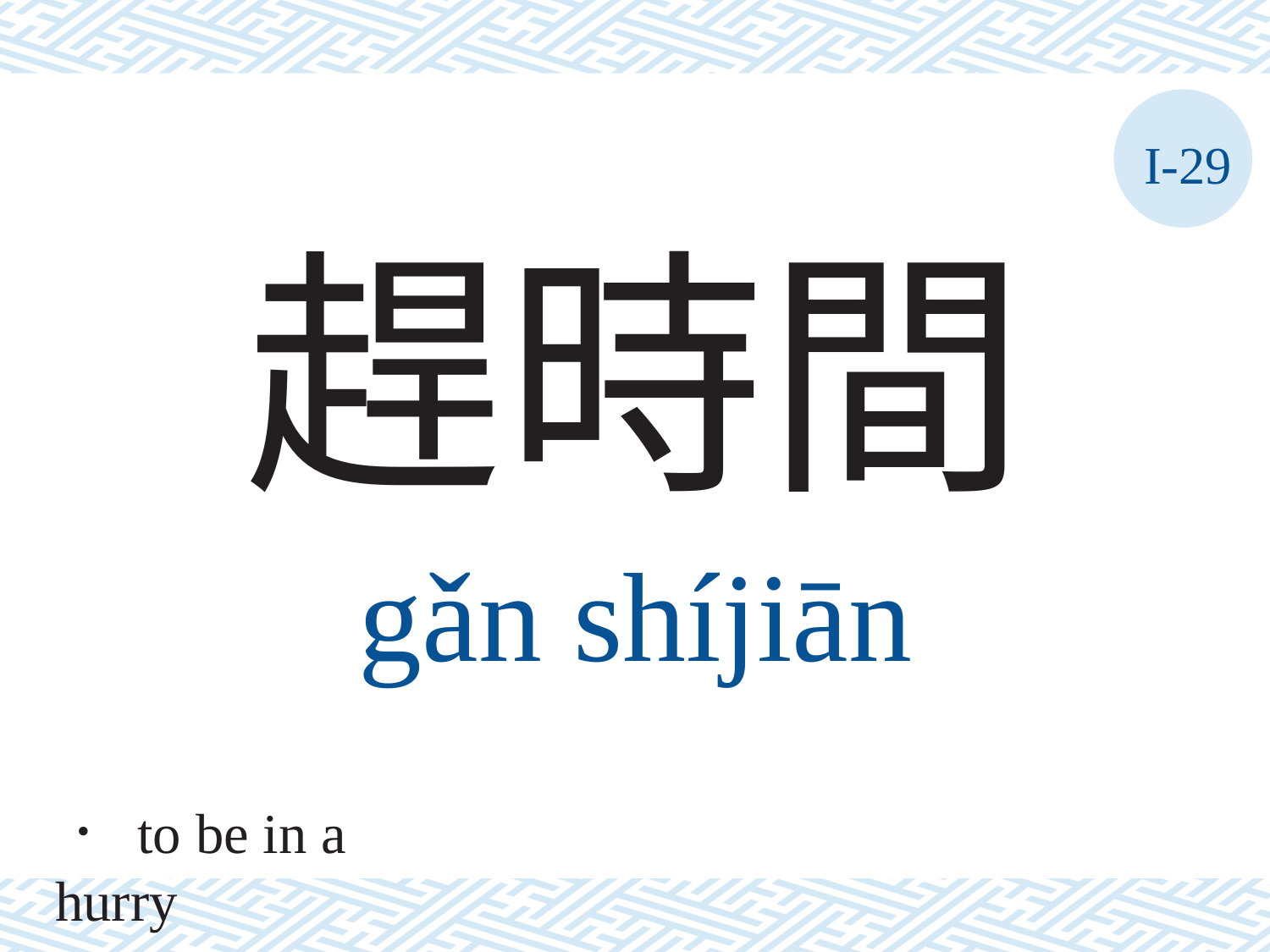

I-29
趕時間
gǎn	shíjiān
． to be in a hurry